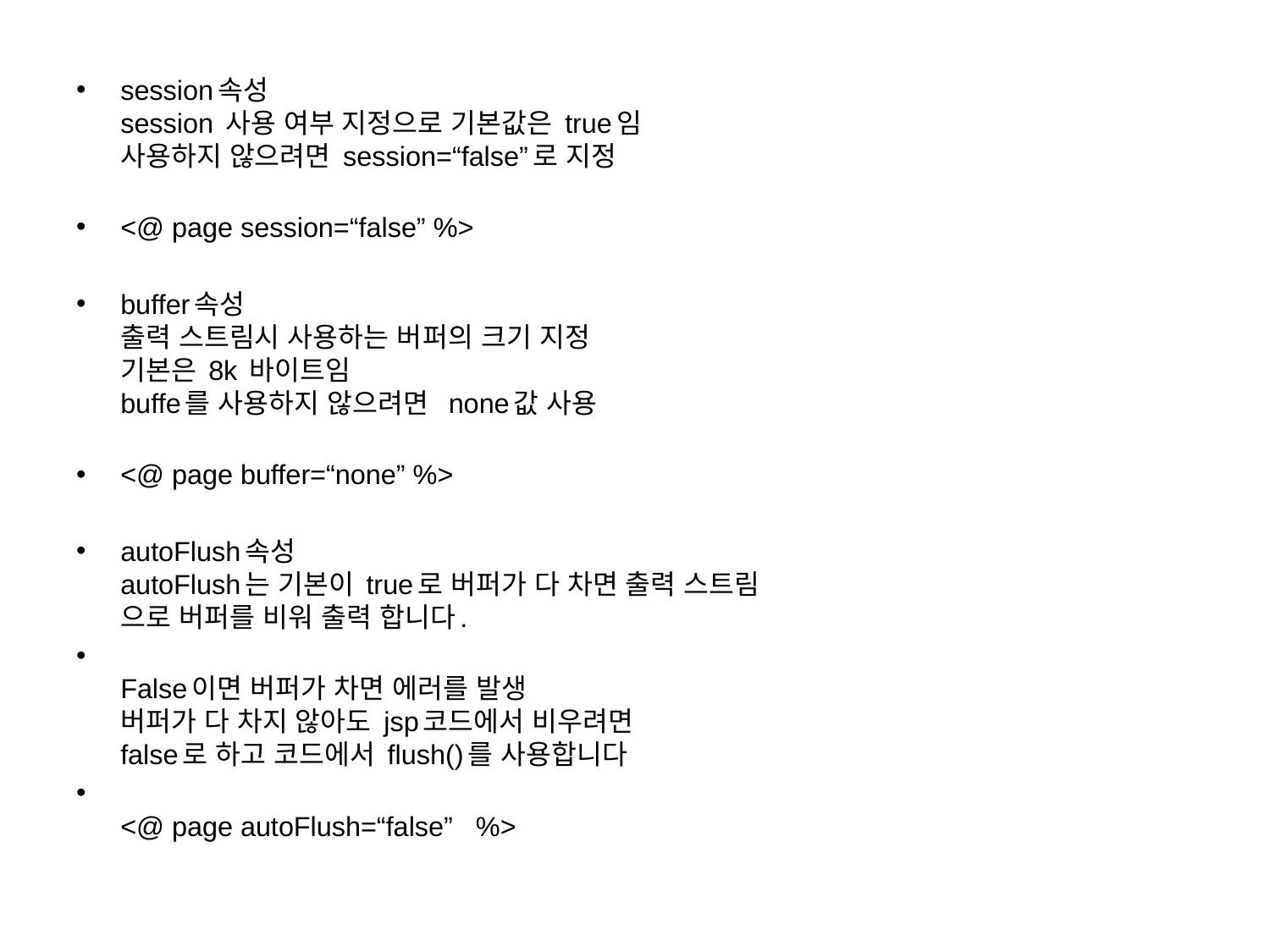

session속성
session 사용 여부 지정으로 기본값은 true임
사용하지 않으려면 session=“false”로 지정
<@ page session=“false” %>

buffer속성
출력 스트림시 사용하는 버퍼의 크기 지정
기본은 8k 바이트임
buffe를 사용하지 않으려면  none값 사용
<@ page buffer=“none” %>

autoFlush속성
autoFlush는 기본이 true로 버퍼가 다 차면 출력 스트림
으로 버퍼를 비워 출력 합니다.
False이면 버퍼가 차면 에러를 발생
버퍼가 다 차지 않아도 jsp코드에서 비우려면
false로 하고 코드에서 flush()를 사용합니다
<@ page autoFlush=“false”   %>